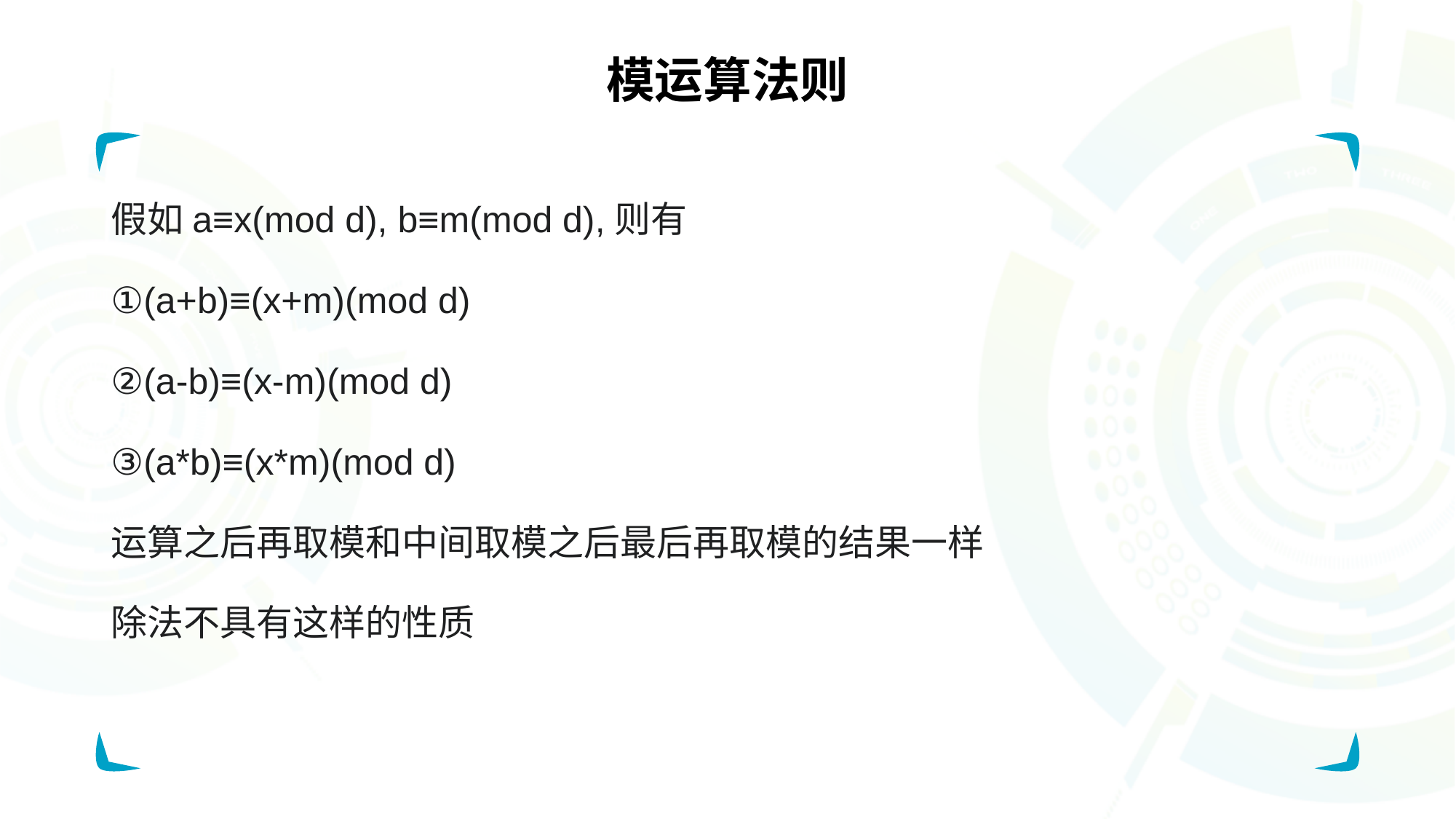

# 模运算法则

假如a≡x(mod d), b≡m(mod d),则有
①(a+b)≡(x+m)(mod d)
②(a-b)≡(x-m)(mod d)
③(a*b)≡(x*m)(mod d)
运算之后再取模和中间取模之后最后再取模的结果一样
除法不具有这样的性质